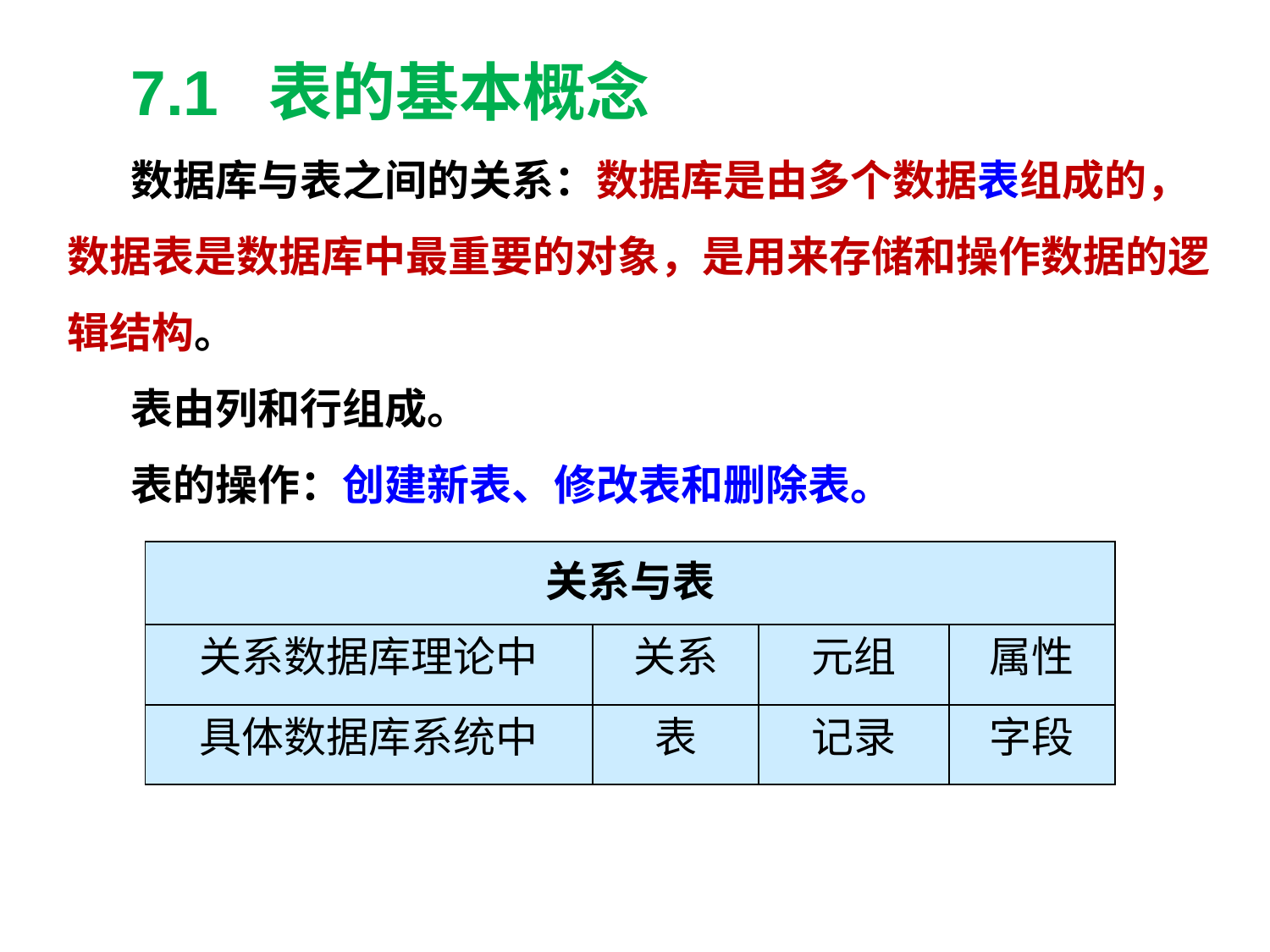

7.1  表的基本概念
数据库与表之间的关系：数据库是由多个数据表组成的，数据表是数据库中最重要的对象，是用来存储和操作数据的逻辑结构。
表由列和行组成。
表的操作：创建新表、修改表和删除表。
| 关系与表 |  |  |  |
| --- | --- | --- | --- |
| 关系数据库理论中 | 关系 | 元组 | 属性 |
| 具体数据库系统中 | 表 | 记录 | 字段 |